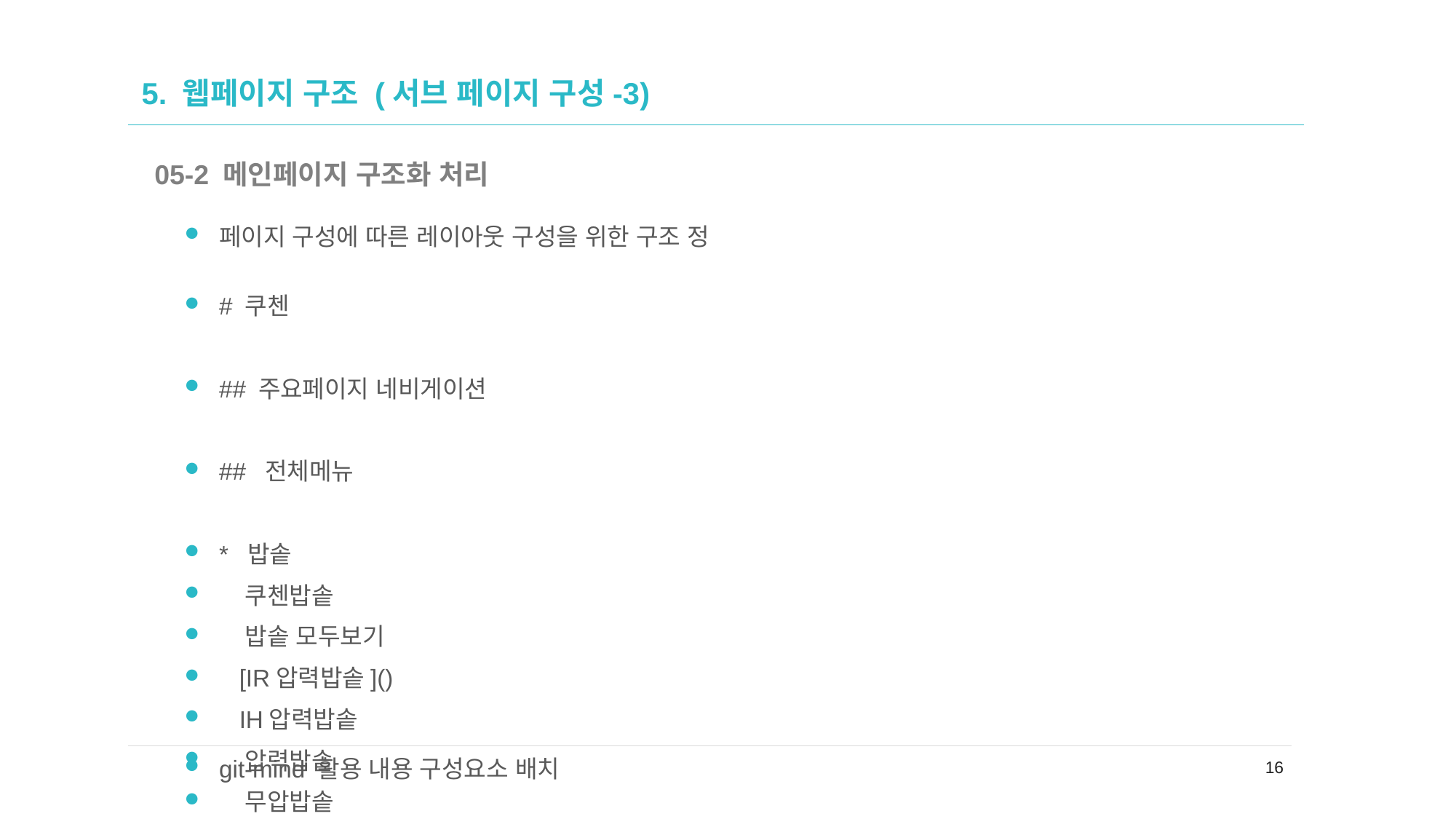

# 5. 웹페이지 구조 (서브 페이지 구성-3)
05-2 메인페이지 구조화 처리
페이지 구성에 따른 레이아웃 구성을 위한 구조 정

# 쿠첸

## 주요페이지 네비게이션

##  전체메뉴

*  밥솥
   쿠첸밥솥
   밥솥 모두보기
   [IR압력밥솥]()
   IH압력밥솥
   압력밥솥
   무압밥솥

*  전기레인지
   쿠첸 전기레인지
   전기레인지 모두보기
   인덕션 레인지
   하이브리드 레인지
   1구인덕션 레인지

*  주방/생황가전
   모두보기
   플랙스쿡
   포트
   전자레인지
   에어 프라이어
   소독기

###  소모품 기타

 모두보기
 패킹
 스탠드 케이스
 기타

### 광고

 기획전/아울렛
 기확 아울렛

* 이벤트/쿠폰
  이벤트
  당첨자 발표
  쿠폰존

* 리뷰/공지사항
  베스트 구매리뷰
  공지사항

* 고객센터
  질문
  동여상
  제품 메뉴얼
  1:1문의
  A/S 안내

git-mind 활용 내용 구성요소 배치
16